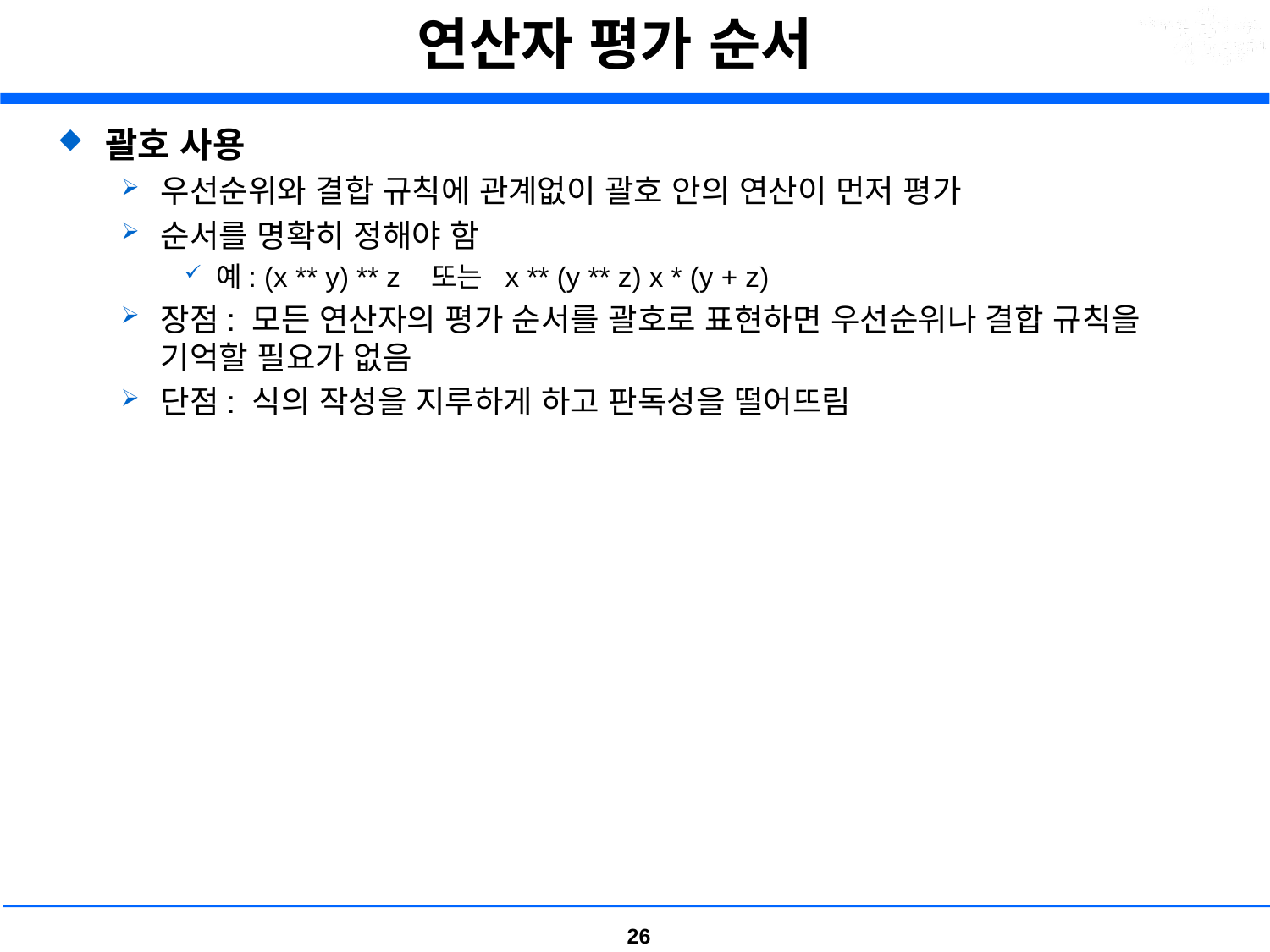

# 연산자 평가 순서
괄호 사용
우선순위와 결합 규칙에 관계없이 괄호 안의 연산이 먼저 평가
순서를 명확히 정해야 함
예: (x ** y) ** z   또는  x ** (y ** z) x * (y + z)
장점: 모든 연산자의 평가 순서를 괄호로 표현하면 우선순위나 결합 규칙을 기억할 필요가 없음
단점: 식의 작성을 지루하게 하고 판독성을 떨어뜨림